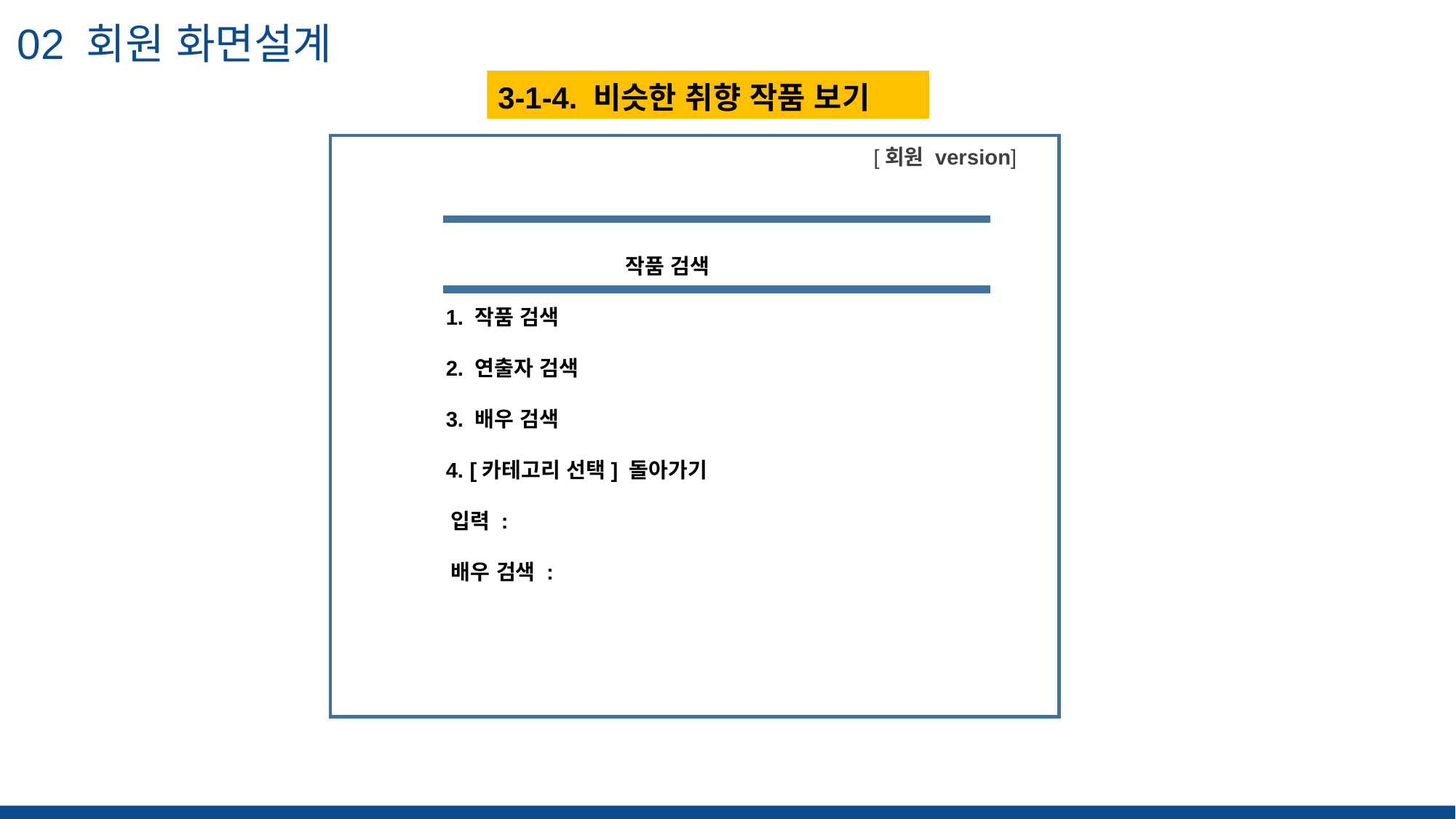

02 회원 화면설계

3-1-4. 비슷한 취향 작품 보기

“ 해당 슬라이드의 핵심 을 적어주세요 ”

[회원 version]
                              작품 검색

 1. 작품 검색

 2. 연출자 검색

 3. 배우 검색

 4. [카테고리 선택] 돌아가기

 입력 :

 배우 검색 :